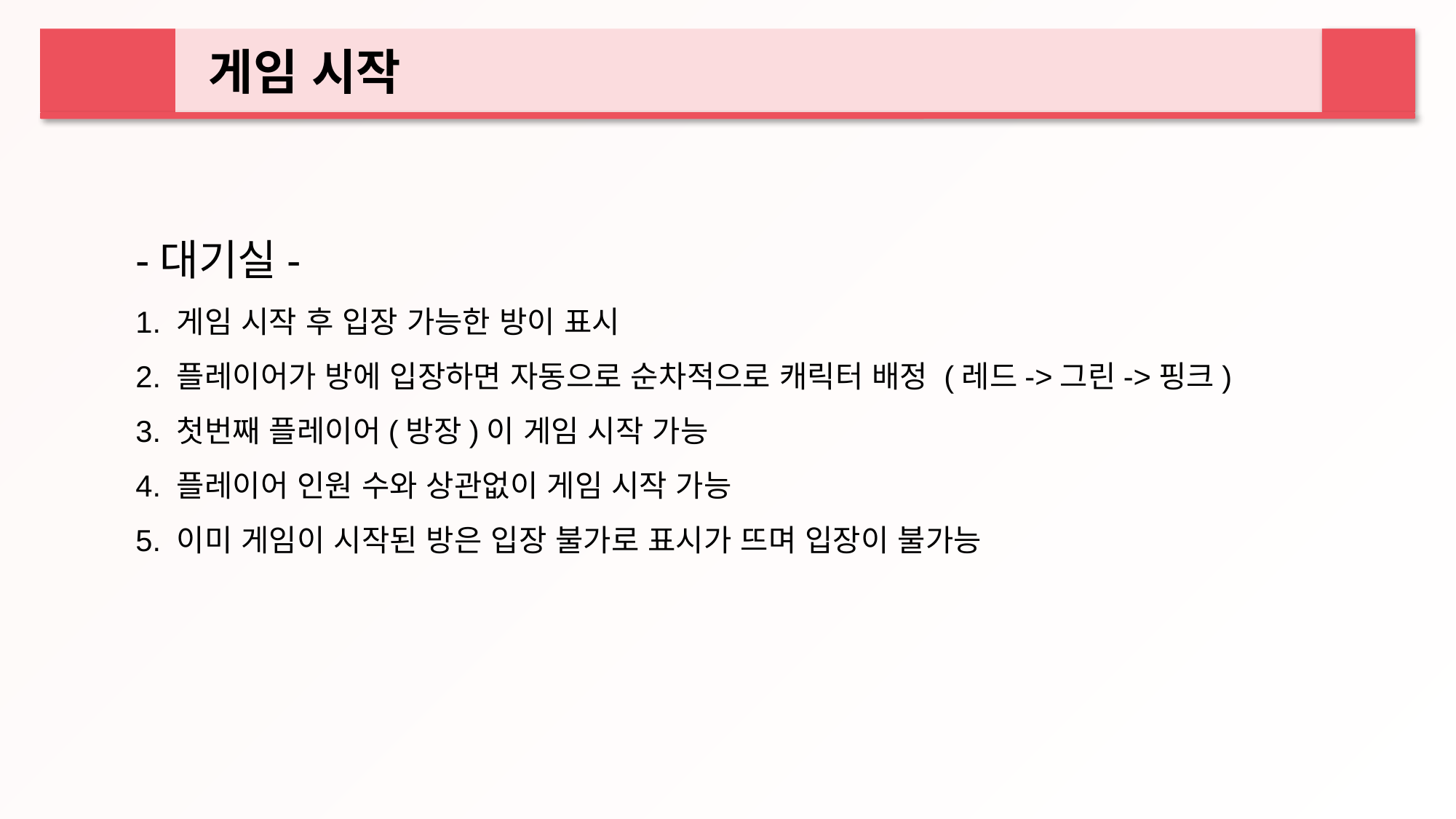

게임 시작

-대기실-
게임 시작 후 입장 가능한 방이 표시
플레이어가 방에 입장하면 자동으로 순차적으로 캐릭터 배정 (레드->그린->핑크)
첫번째 플레이어(방장)이 게임 시작 가능
플레이어 인원 수와 상관없이 게임 시작 가능
이미 게임이 시작된 방은 입장 불가로 표시가 뜨며 입장이 불가능